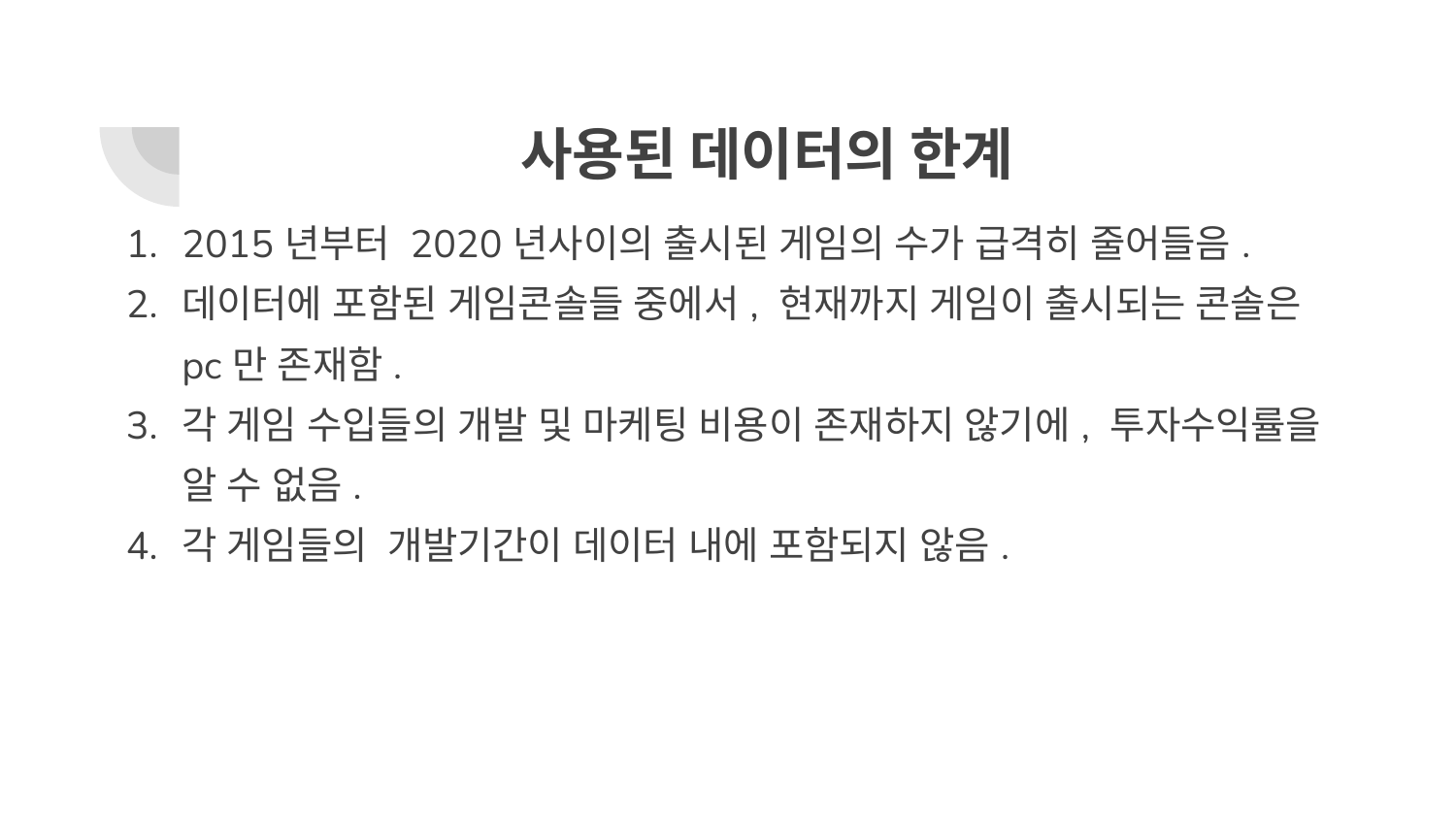

# 사용된 데이터의 한계
2015년부터 2020년사이의 출시된 게임의 수가 급격히 줄어들음.
데이터에 포함된 게임콘솔들 중에서, 현재까지 게임이 출시되는 콘솔은 pc만 존재함.
각 게임 수입들의 개발 및 마케팅 비용이 존재하지 않기에, 투자수익률을 알 수 없음.
각 게임들의  개발기간이 데이터 내에 포함되지 않음.